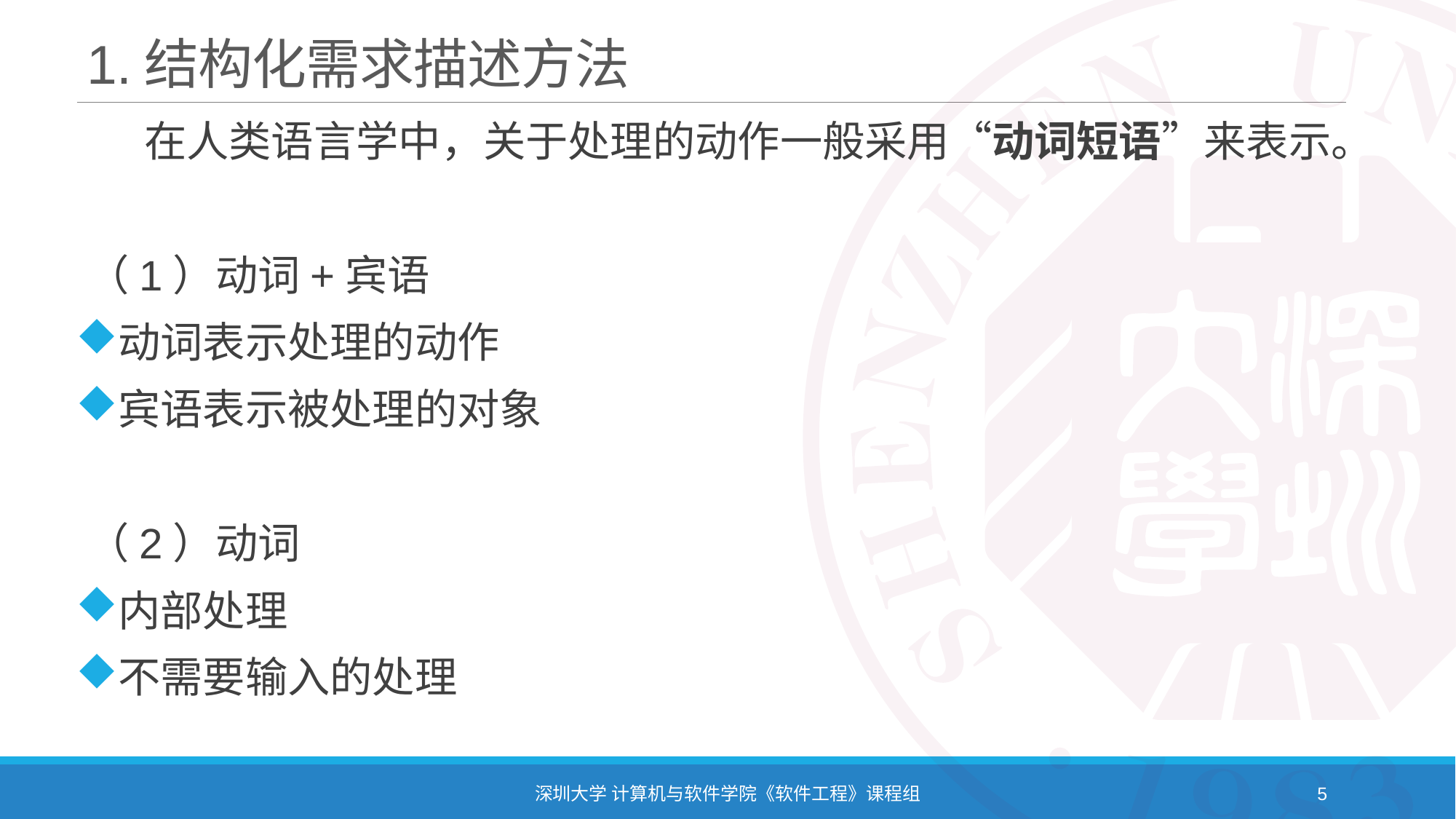

# 1.结构化需求描述方法
     在人类语言学中，关于处理的动作一般采用“动词短语”来表示。

（1）动词+宾语
动词表示处理的动作
宾语表示被处理的对象

（2）动词
内部处理
不需要输入的处理
深圳大学 计算机与软件学院《软件工程》课程组
5